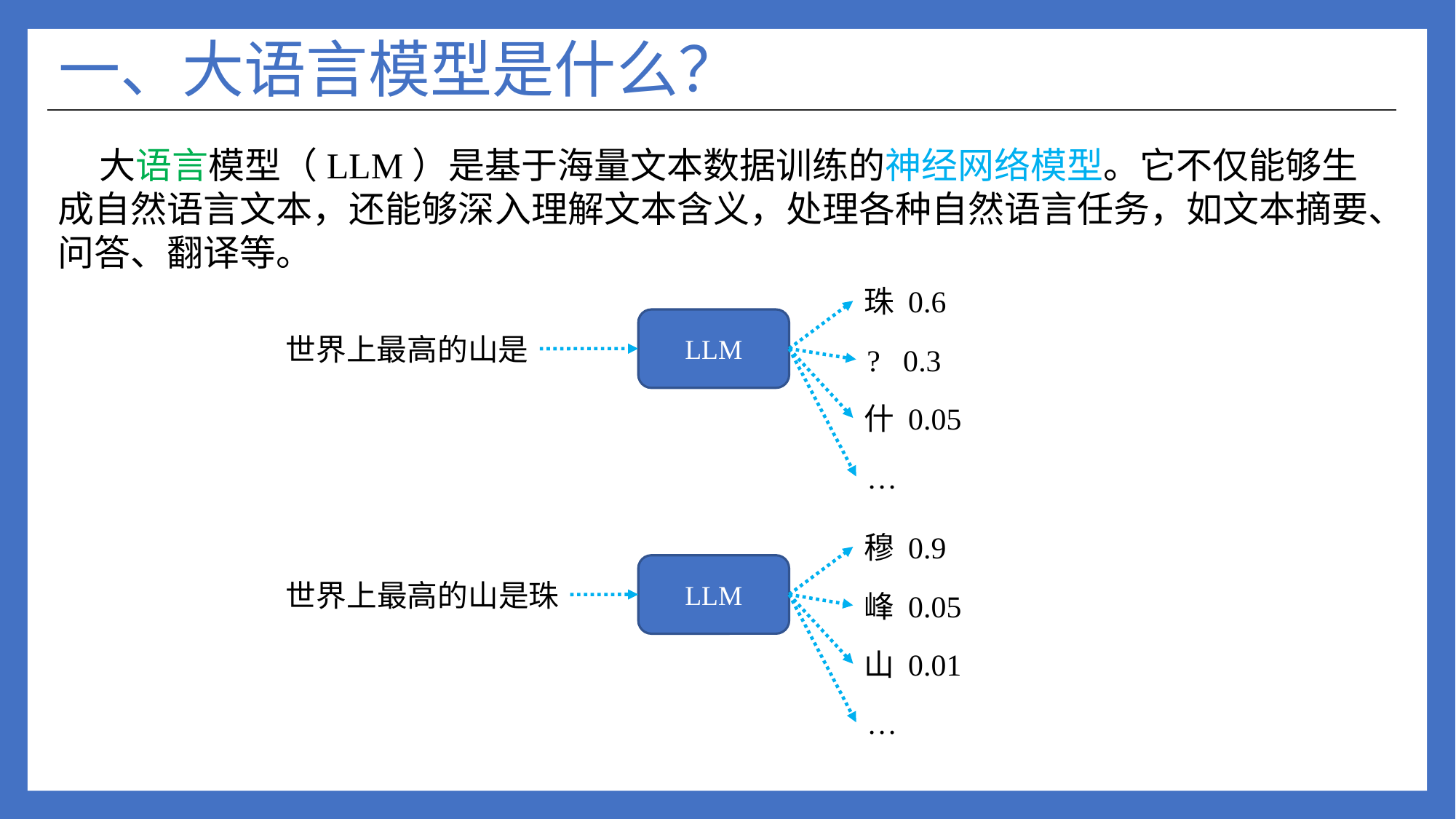

# 一、大语言模型是什么？
    大语言模型（LLM）是基于海量文本数据训练的神经网络模型。它不仅能够生成自然语言文本，还能够深入理解文本含义，处理各种自然语言任务，如文本摘要、问答、翻译等。
珠 0.6
LLM
世界上最高的山是
?   0.3
什 0.05
…
穆 0.9
LLM
世界上最高的山是珠
峰 0.05
山 0.01
…